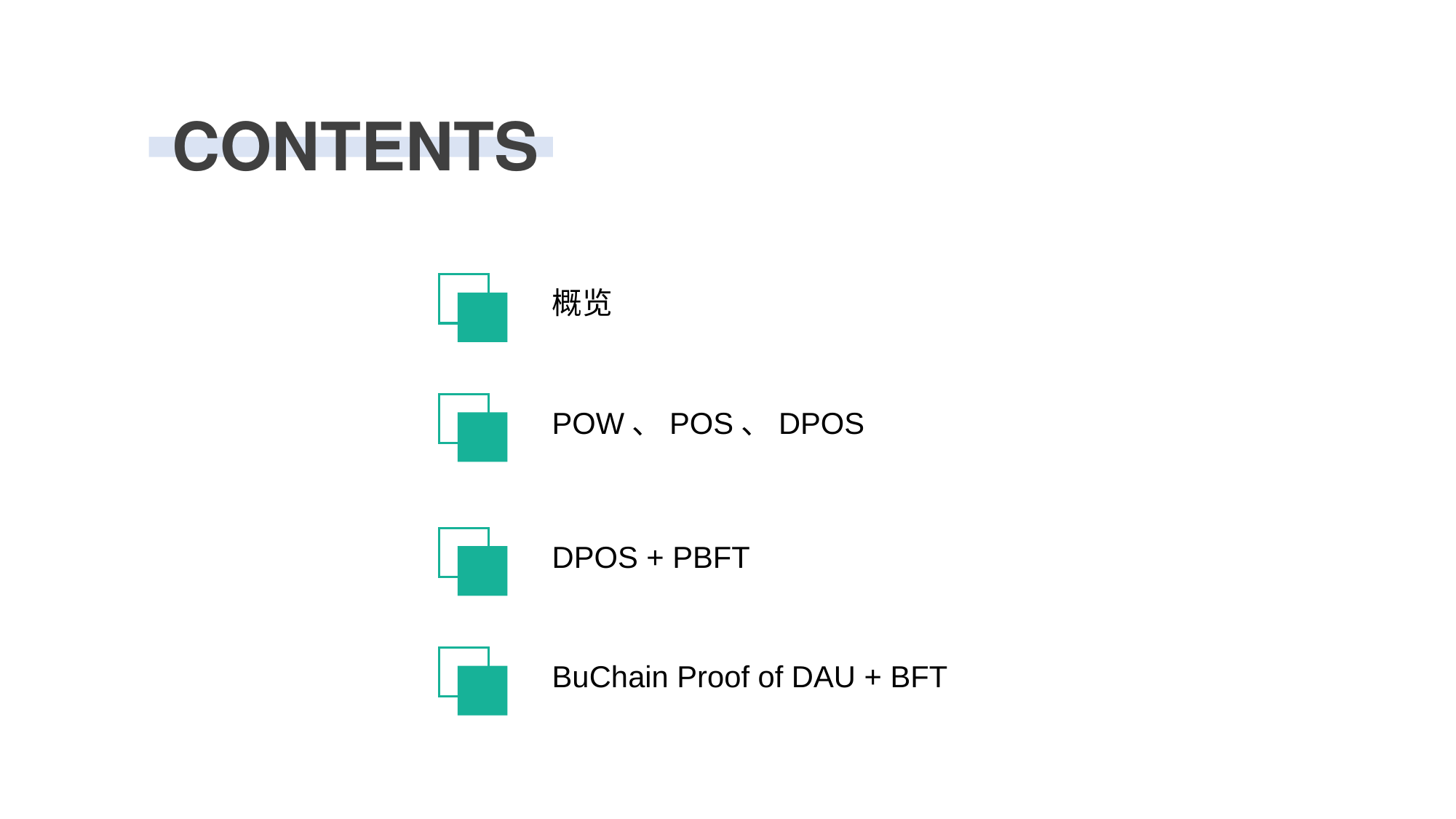

CONTENTS

概览

POW、POS、DPOS

DPOS + PBFT

BuChain Proof of DAU + BFT